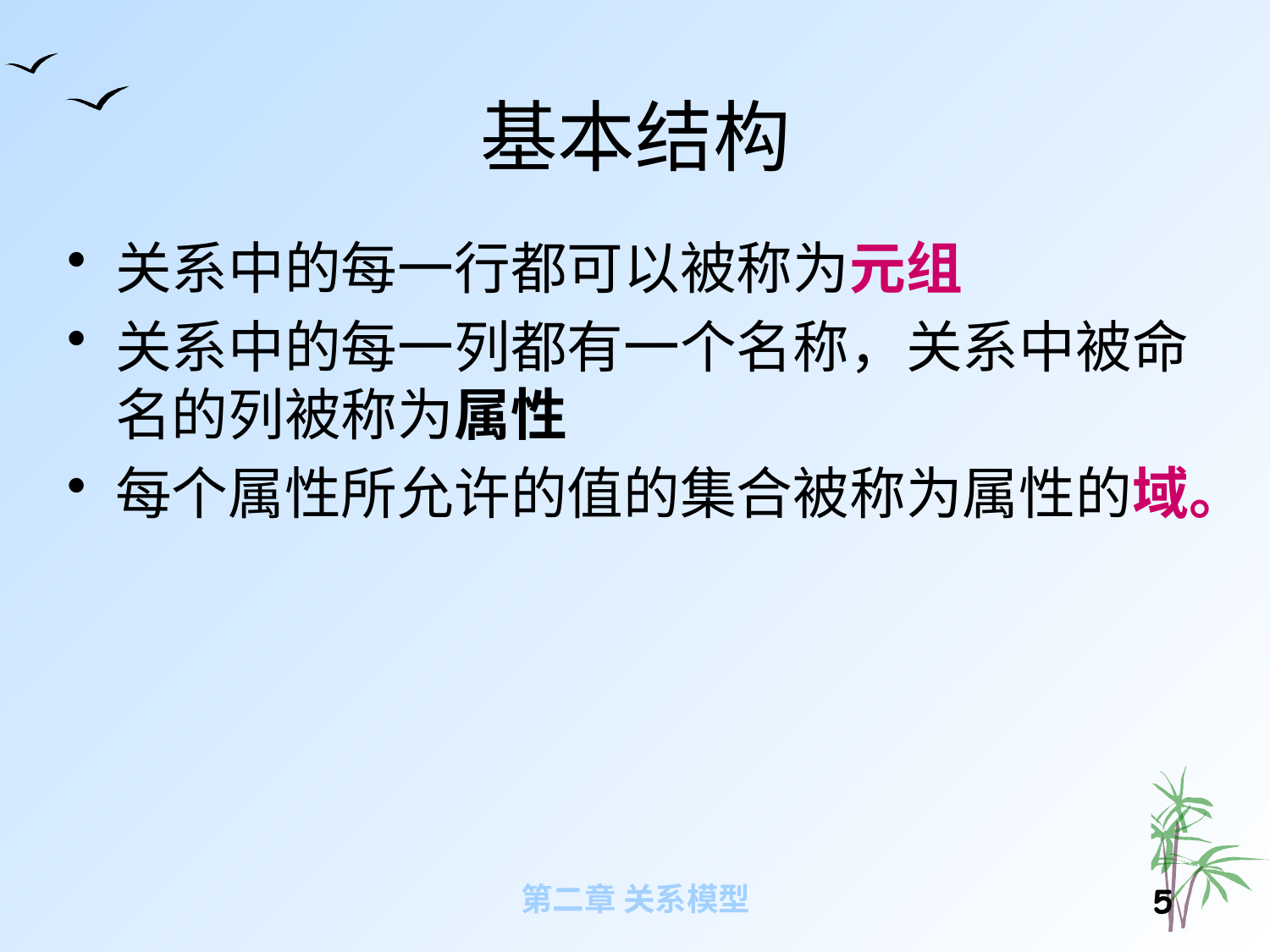

# 基本结构
关系中的每一行都可以被称为元组
关系中的每一列都有一个名称，关系中被命名的列被称为属性
每个属性所允许的值的集合被称为属性的域。
第二章 关系模型
5